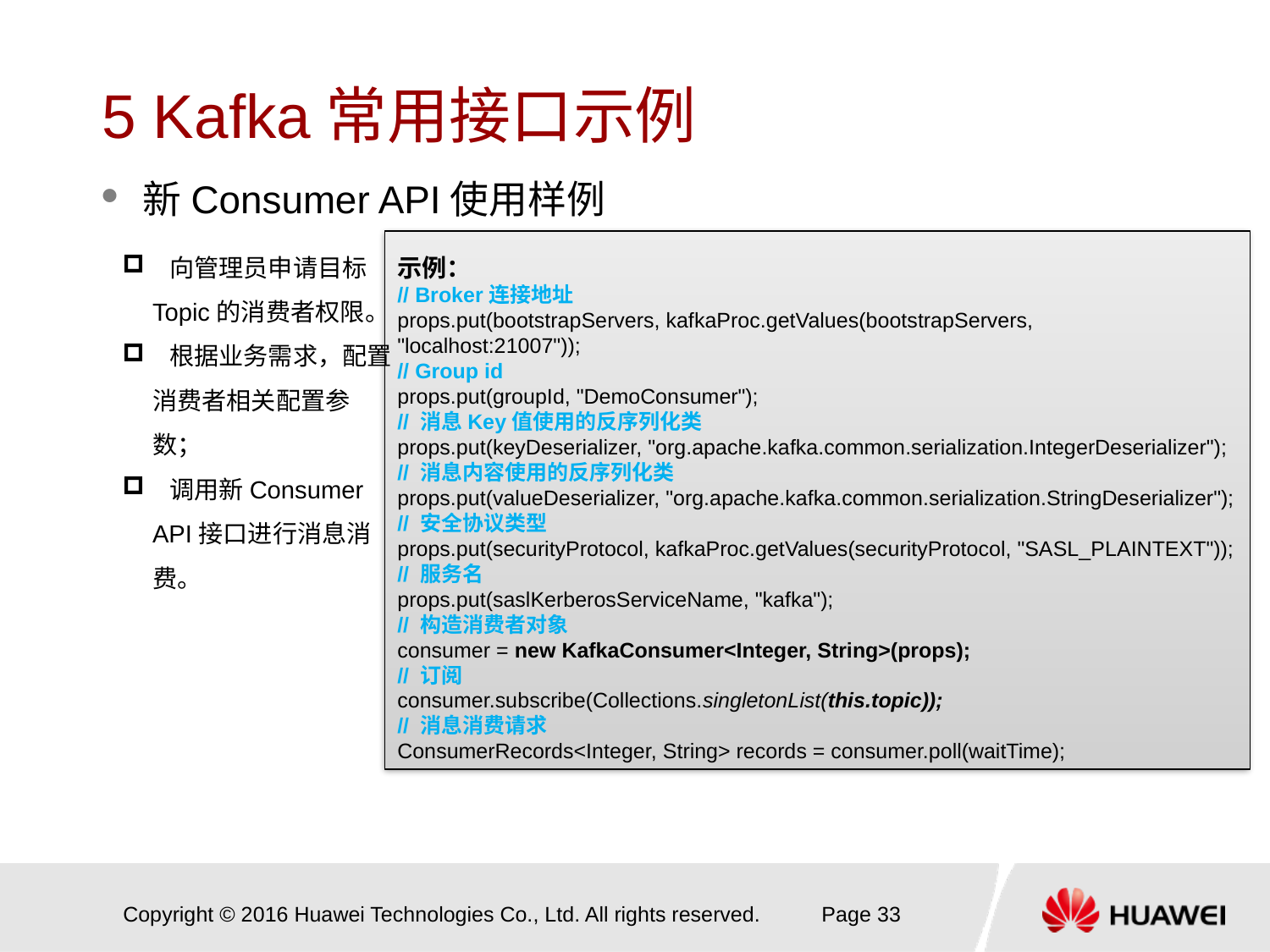

# 5 Kafka常用接口示例
新Consumer API使用样例

  向管理员申请目标Topic的消费者权限。
  根据业务需求，配置消费者相关配置参数；
  调用新Consumer API接口进行消息消费。
示例：
// Broker连接地址
props.put(bootstrapServers, kafkaProc.getValues(bootstrapServers,
"localhost:21007"));
// Group id
props.put(groupId, "DemoConsumer");
// 消息Key值使用的反序列化类
props.put(keyDeserializer, "org.apache.kafka.common.serialization.IntegerDeserializer");
// 消息内容使用的反序列化类
props.put(valueDeserializer, "org.apache.kafka.common.serialization.StringDeserializer");
// 安全协议类型
props.put(securityProtocol, kafkaProc.getValues(securityProtocol, "SASL_PLAINTEXT"));
// 服务名
props.put(saslKerberosServiceName, "kafka");
// 构造消费者对象
consumer = new KafkaConsumer<Integer, String>(props);
// 订阅
consumer.subscribe(Collections.singletonList(this.topic));
// 消息消费请求
ConsumerRecords<Integer, String> records = consumer.poll(waitTime);